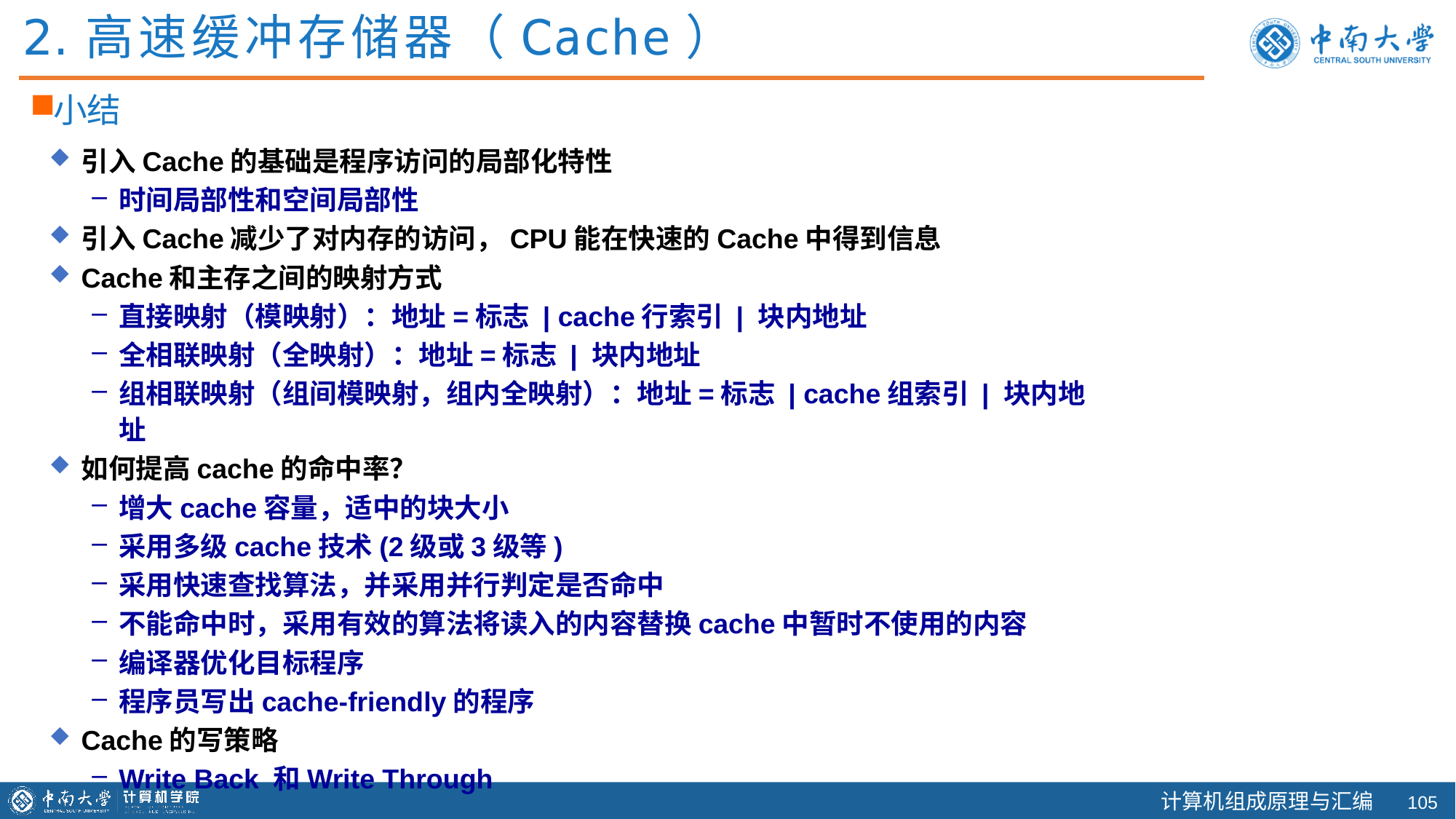

2.高速缓冲存储器（Cache）

小结
引入Cache的基础是程序访问的局部化特性
时间局部性和空间局部性
引入Cache减少了对内存的访问，CPU能在快速的Cache中得到信息
Cache和主存之间的映射方式
直接映射（模映射）：地址=标志 | cache行索引 | 块内地址
全相联映射（全映射）：地址=标志 | 块内地址
组相联映射（组间模映射，组内全映射）：地址=标志 | cache组索引 | 块内地址
如何提高cache的命中率？
增大cache容量，适中的块大小
采用多级cache技术(2级或3级等)
采用快速查找算法，并采用并行判定是否命中
不能命中时，采用有效的算法将读入的内容替换cache中暂时不使用的内容
编译器优化目标程序
程序员写出cache-friendly的程序
Cache的写策略
Write Back 和Write Through
105